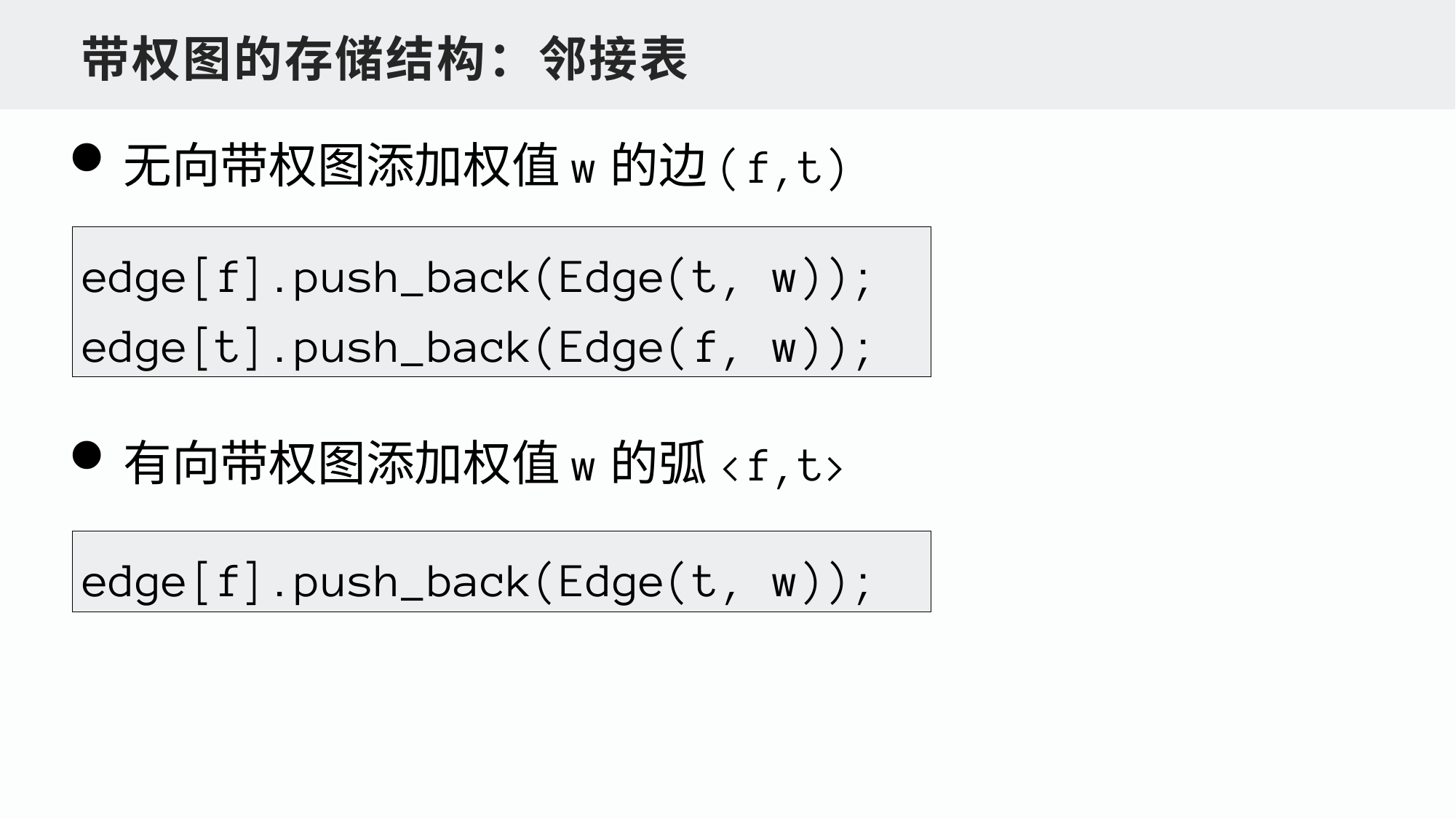

带权图的存储结构：邻接表
无向带权图添加权值w的边(f,t)
edge[f].push_back(Edge(t, w));
edge[t].push_back(Edge(f, w));
有向带权图添加权值w的弧<f,t>
edge[f].push_back(Edge(t, w));
9